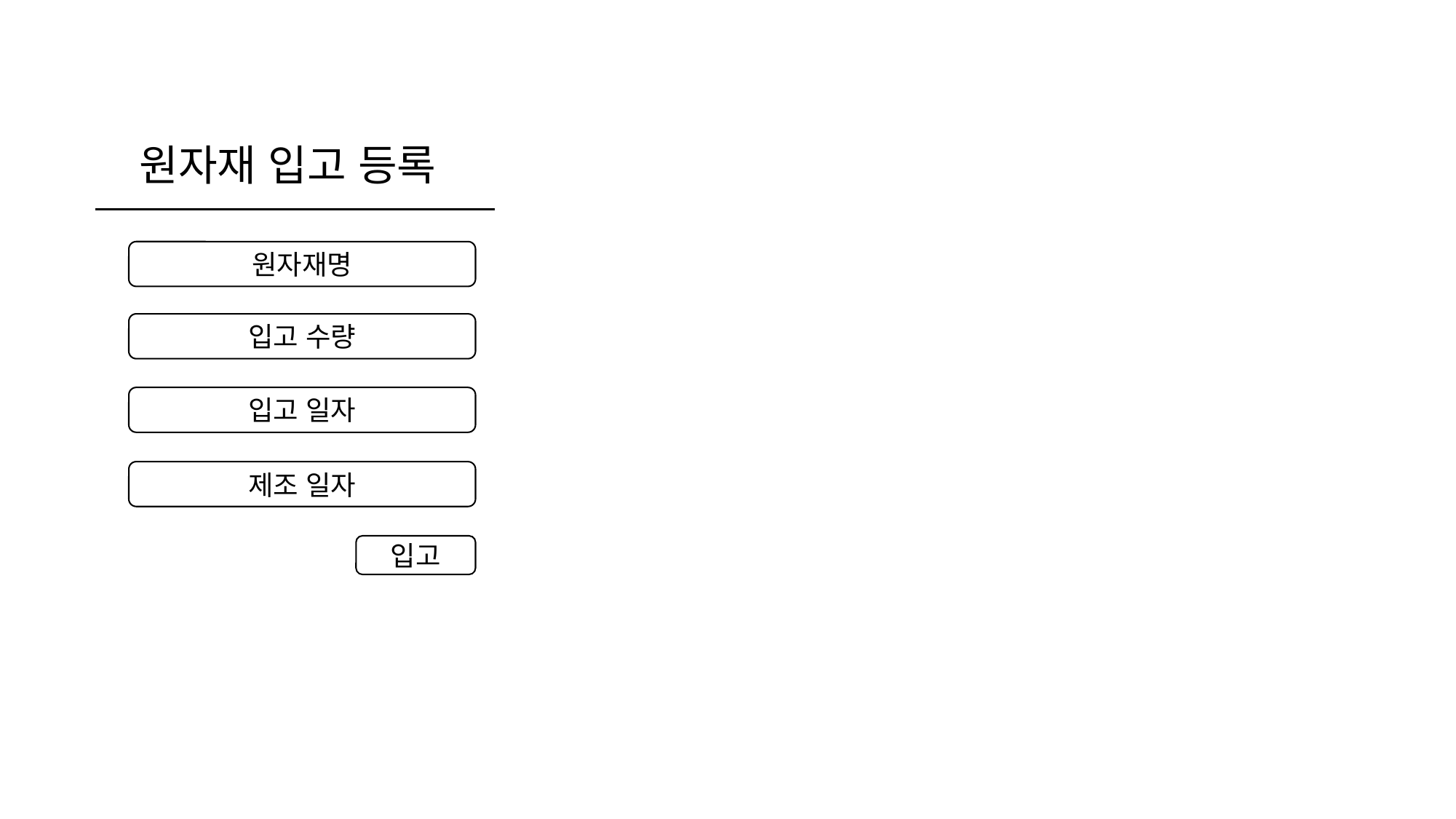

원자재 입고 등록
원자재명
입고 수량
입고 일자
제조 일자
입고